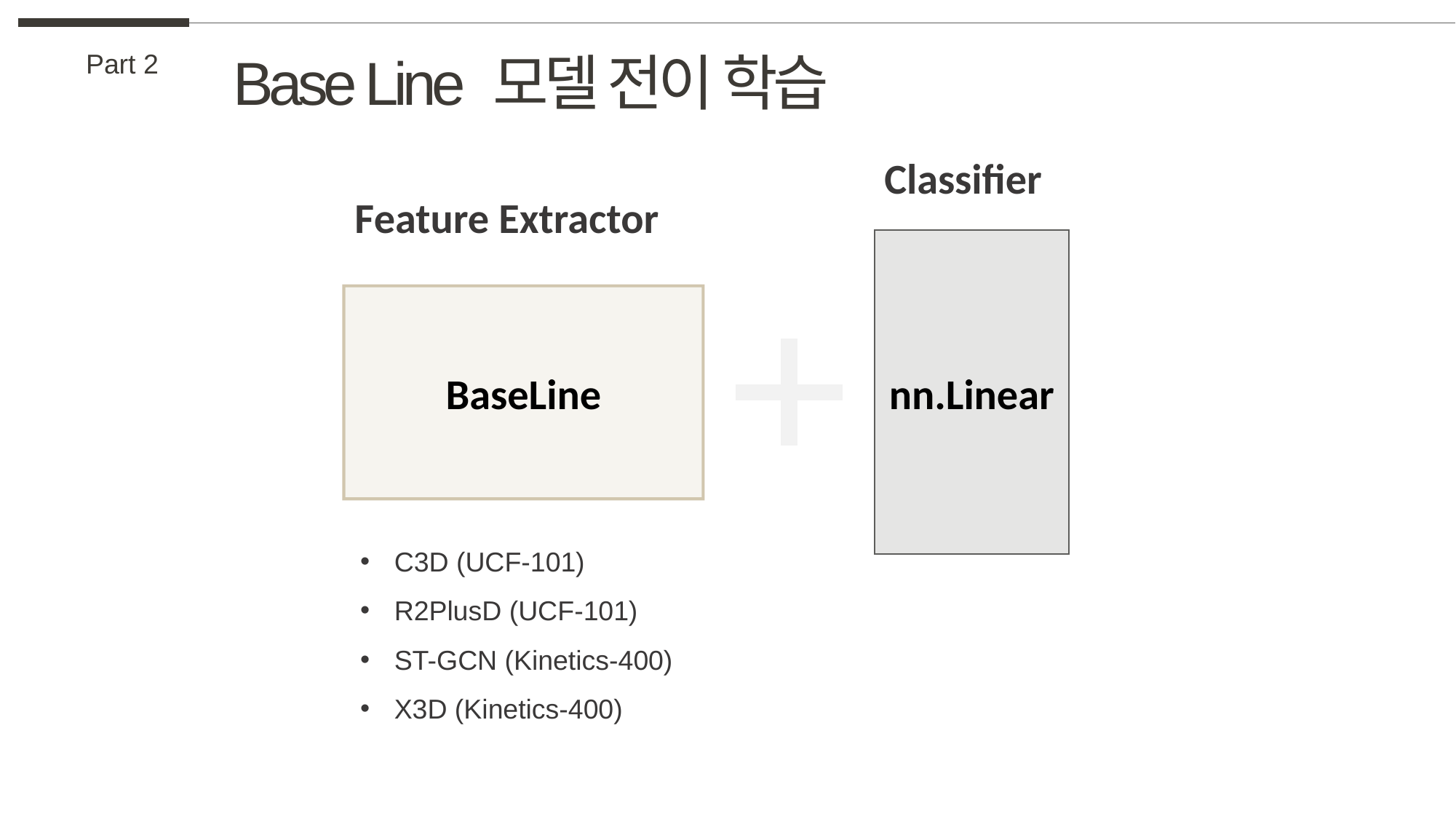

Base Line 모델 전이 학습
Part 2
Classifier
Feature Extractor
BaseLine
nn.Linear

C3D (UCF-101)
R2PlusD (UCF-101)
ST-GCN (Kinetics-400)
X3D (Kinetics-400)